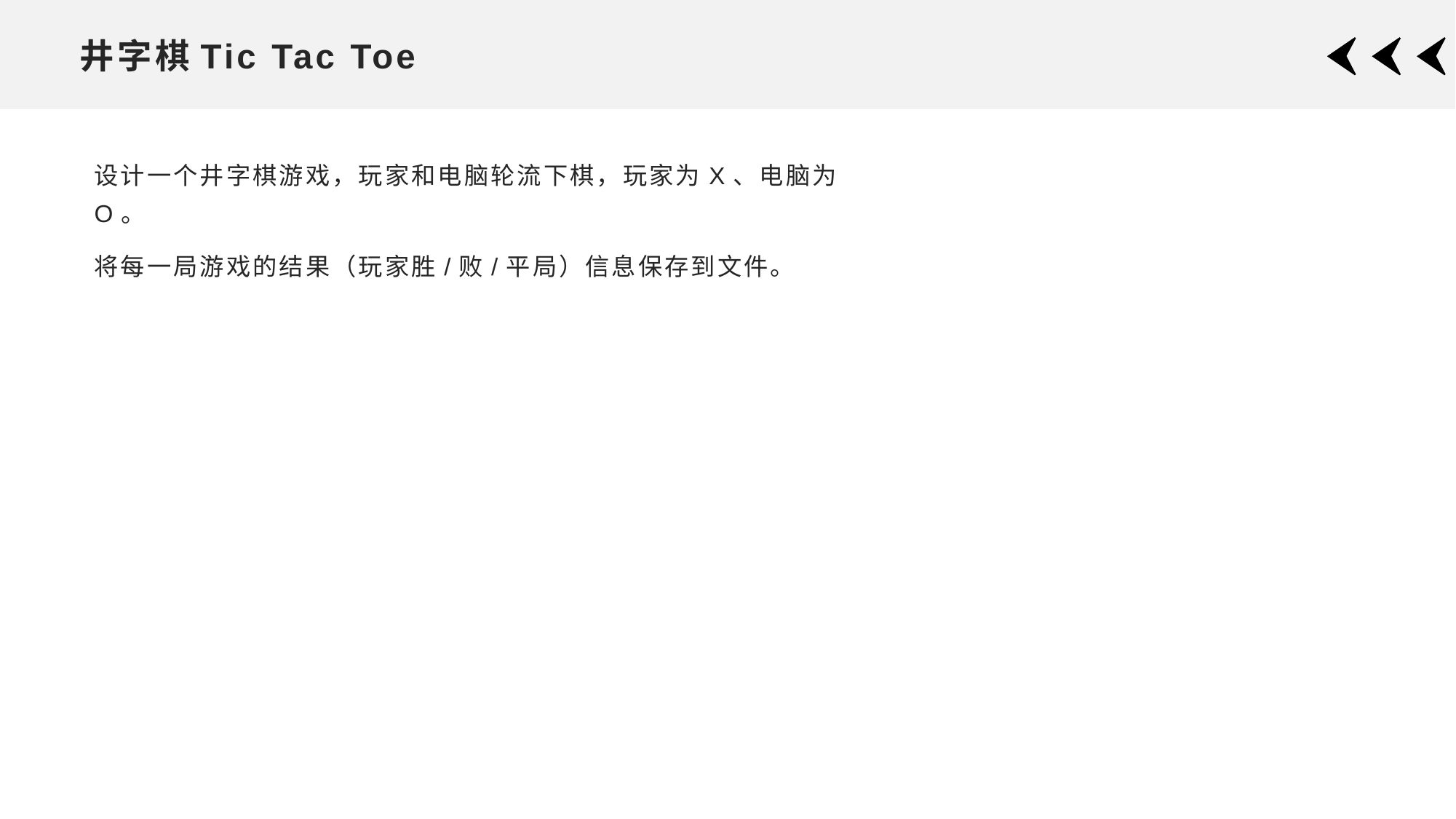

# 井字棋Tic Tac Toe
设计一个井字棋游戏，玩家和电脑轮流下棋，玩家为X、电脑为O。
将每一局游戏的结果（玩家胜/败/平局）信息保存到文件。